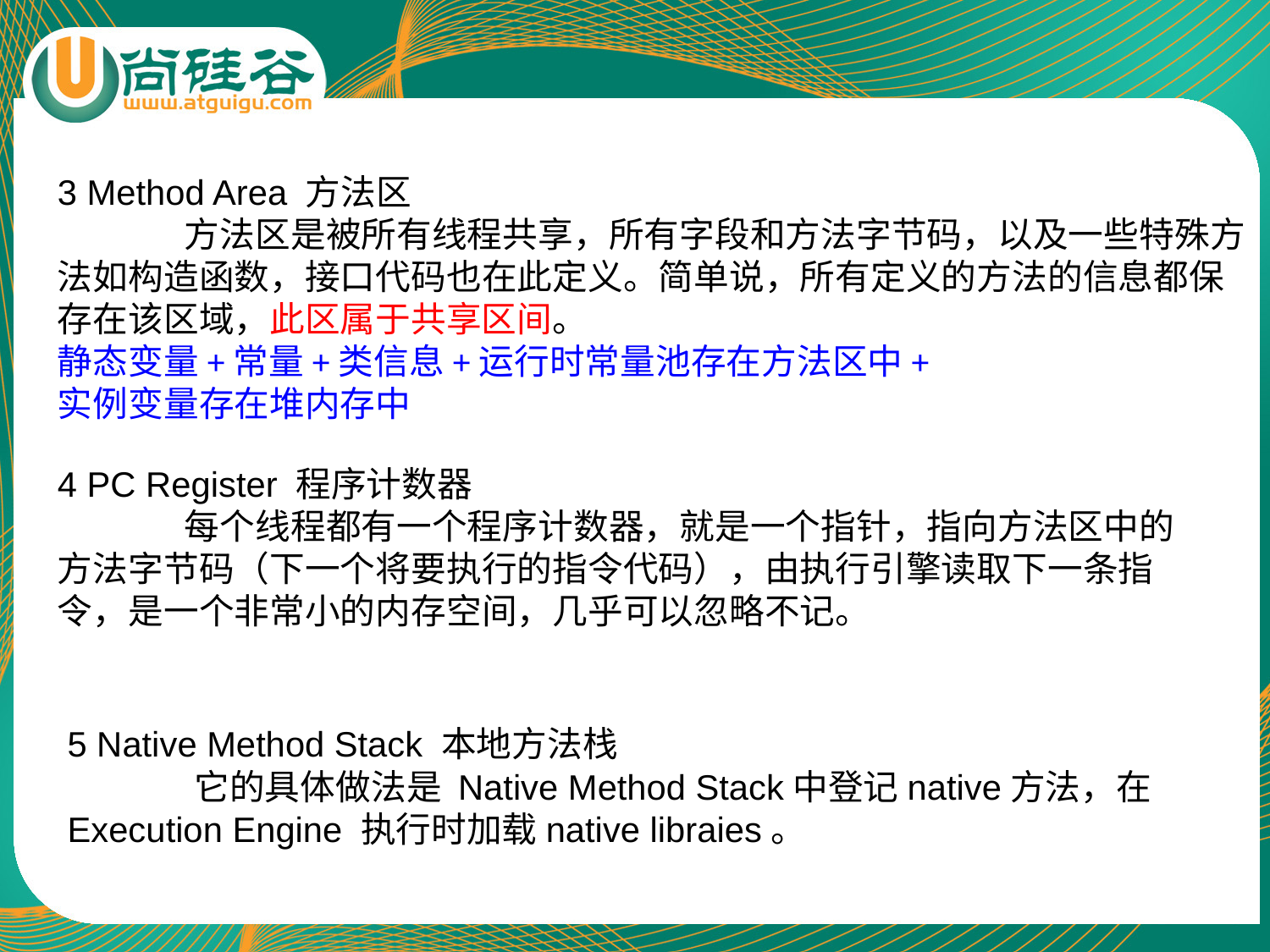

3 Method Area 方法区
	方法区是被所有线程共享，所有字段和方法字节码，以及一些特殊方法如构造函数，接口代码也在此定义。简单说，所有定义的方法的信息都保存在该区域，此区属于共享区间。
静态变量+常量+类信息+运行时常量池存在方法区中+
实例变量存在堆内存中

4 PC Register 程序计数器
	每个线程都有一个程序计数器，就是一个指针，指向方法区中的方法字节码（下一个将要执行的指令代码），由执行引擎读取下一条指令，是一个非常小的内存空间，几乎可以忽略不记。
5 Native Method Stack 本地方法栈
	它的具体做法是 Native Method Stack中登记native方法，在Execution Engine 执行时加载native libraies。